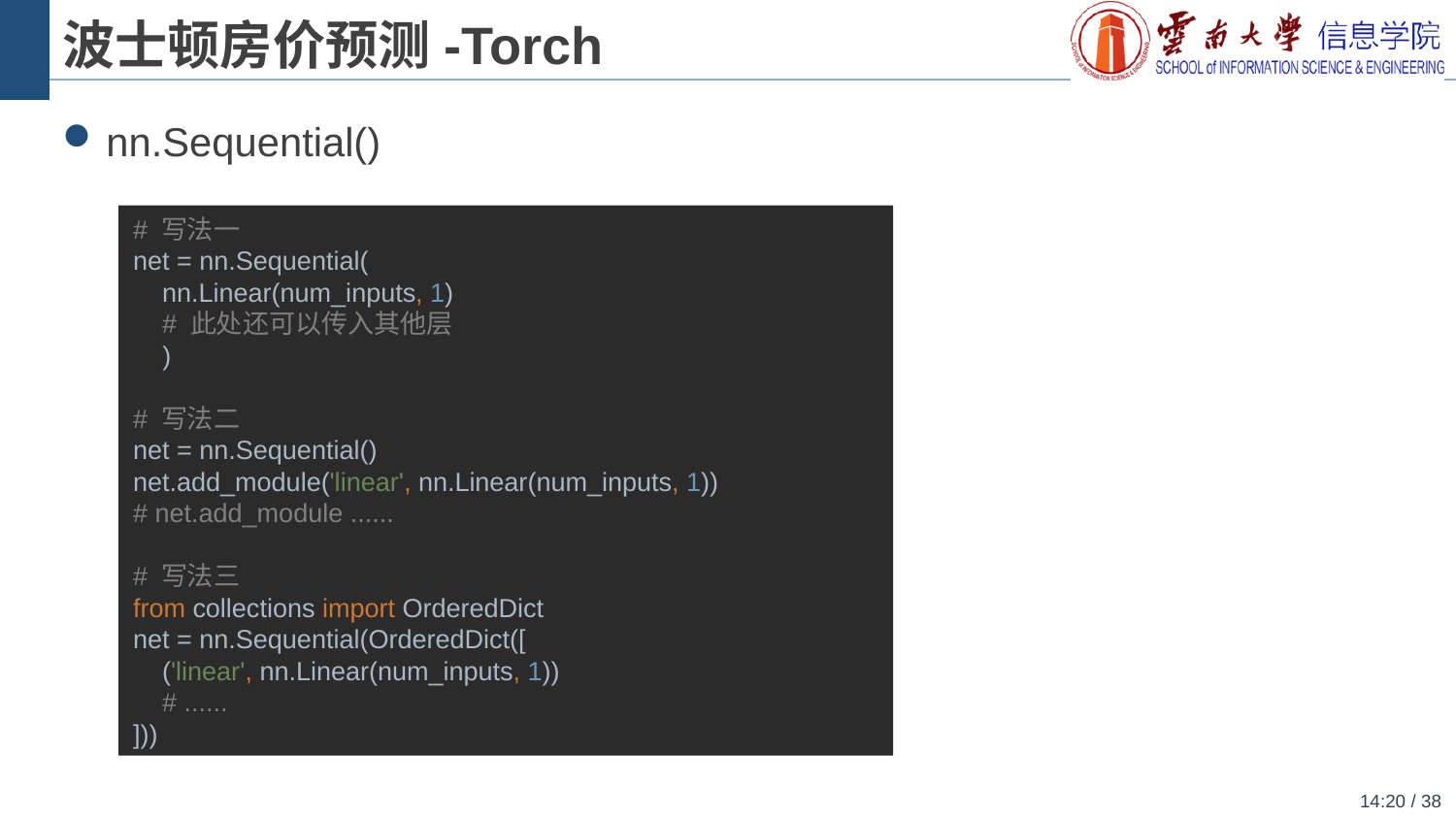

# 波士顿房价预测-Torch
nn.Sequential()
# 写法一 net = nn.Sequential( nn.Linear(num_inputs, 1) # 此处还可以传入其他层 ) # 写法二 net = nn.Sequential() net.add_module('linear', nn.Linear(num_inputs, 1)) # net.add_module ...... # 写法三 from collections import OrderedDict net = nn.Sequential(OrderedDict([ ('linear', nn.Linear(num_inputs, 1)) # ...... ]))